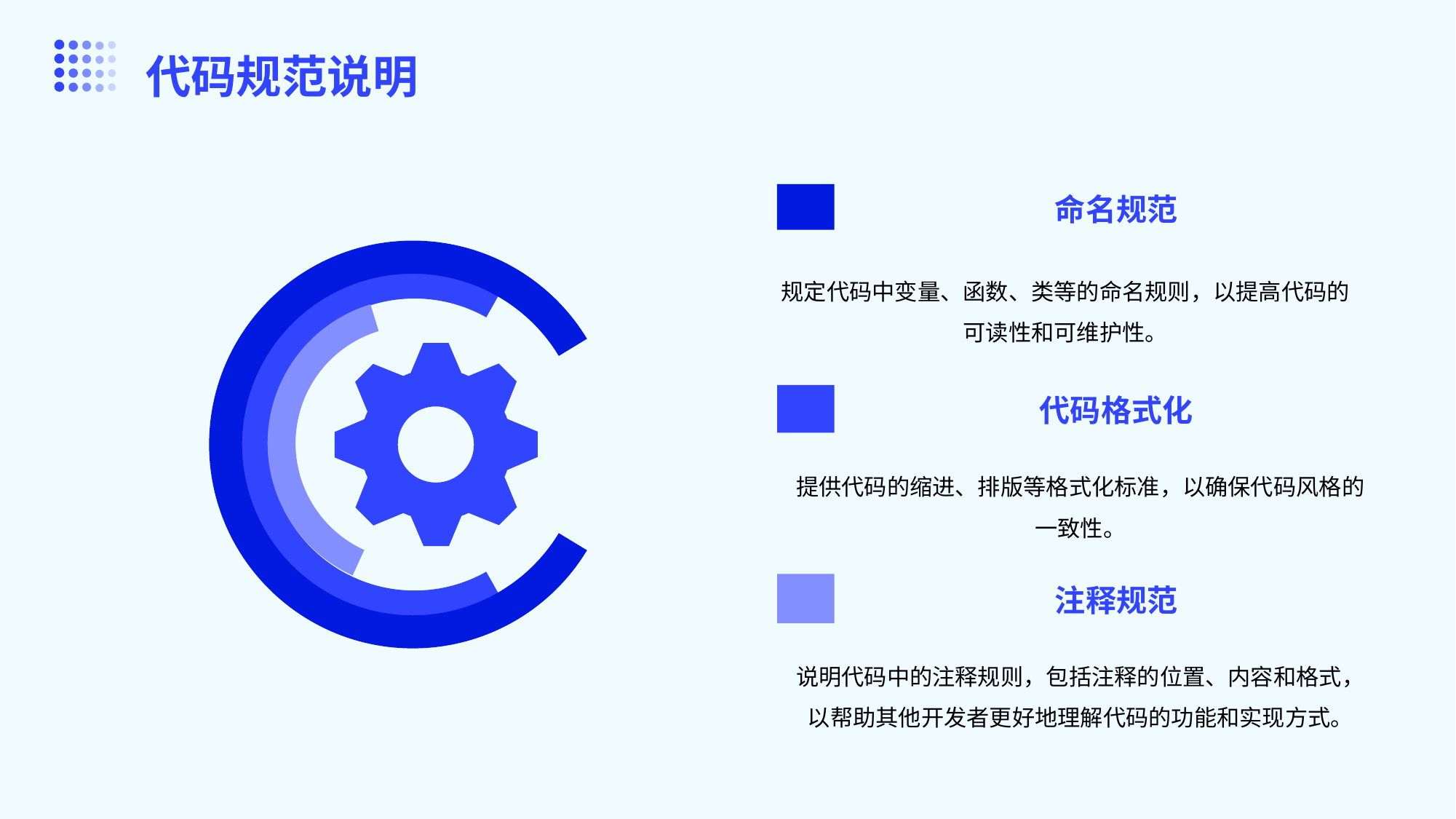

代码规范说明

命名规范

规定代码中变量、函数、类等的命名规则，以提高代码的可读性和可维护性。

代码格式化

提供代码的缩进、排版等格式化标准，以确保代码风格的一致性。
注释规范

说明代码中的注释规则，包括注释的位置、内容和格式，以帮助其他开发者更好地理解代码的功能和实现方式。